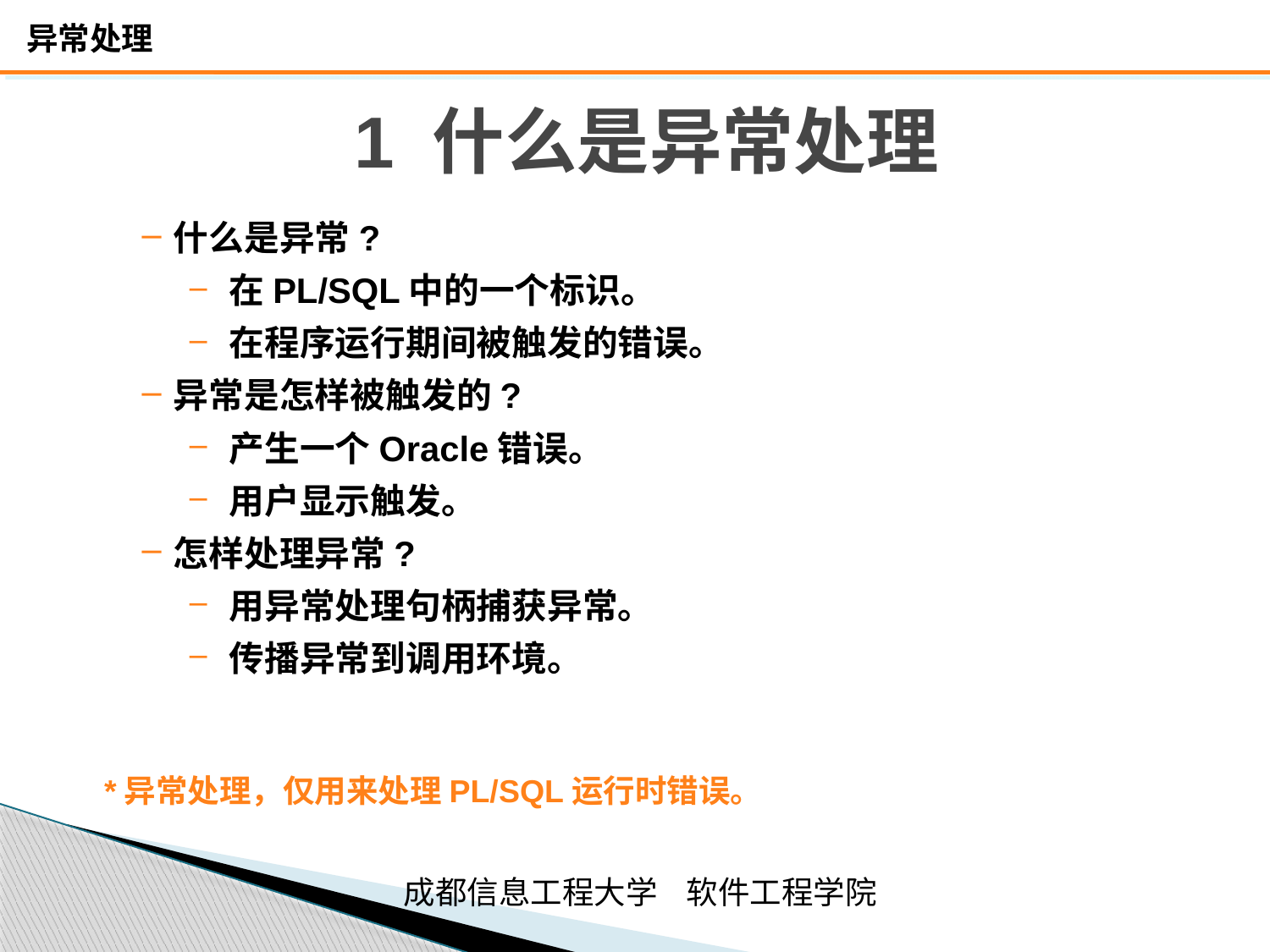

# 1 什么是异常处理
什么是异常?
在PL/SQL中的一个标识。
在程序运行期间被触发的错误。
异常是怎样被触发的?
产生一个Oracle错误。
用户显示触发。
怎样处理异常?
用异常处理句柄捕获异常。
传播异常到调用环境。
*异常处理，仅用来处理PL/SQL运行时错误。